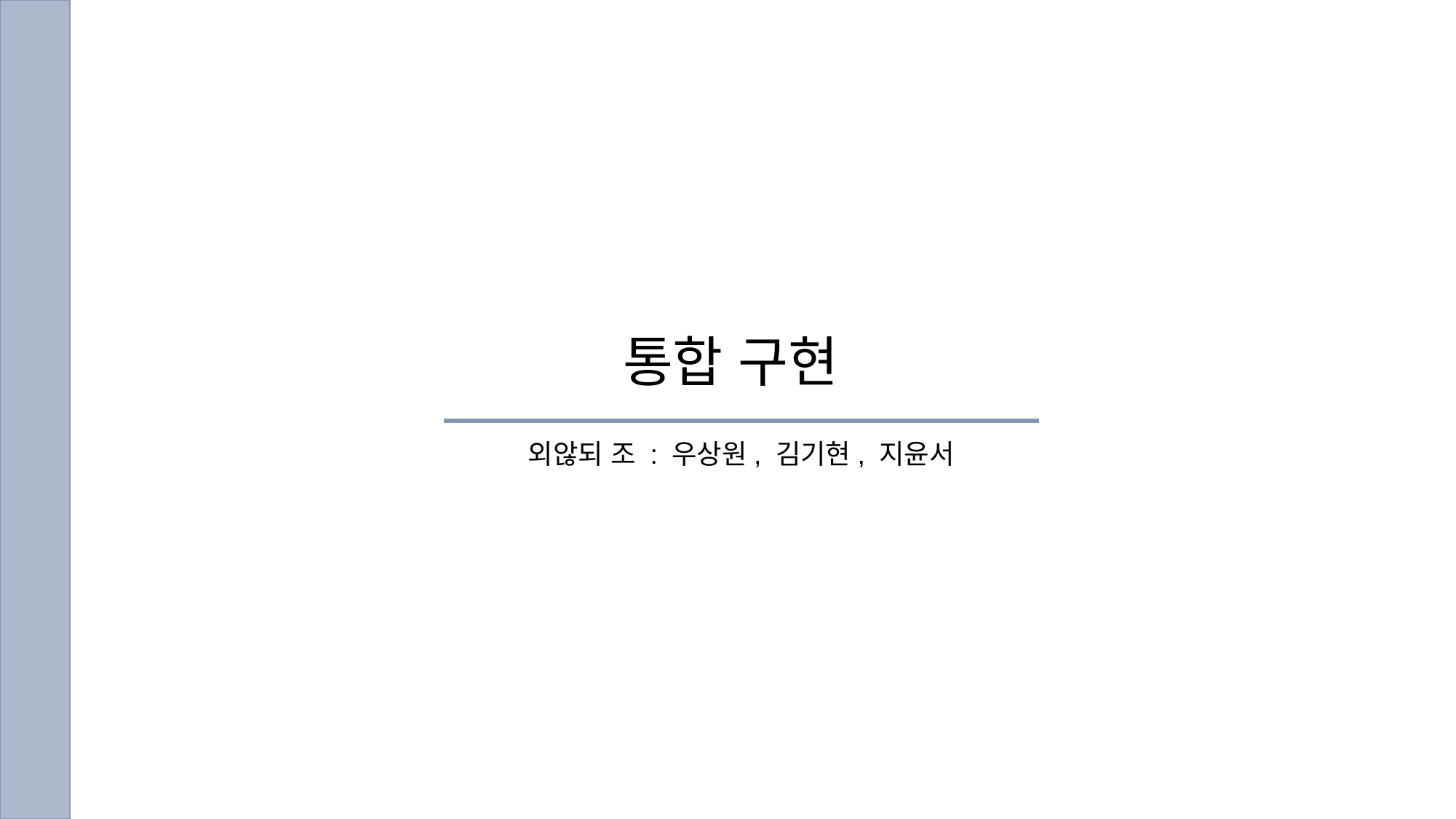

통합 구현
외않되 조 : 우상원, 김기현, 지윤서